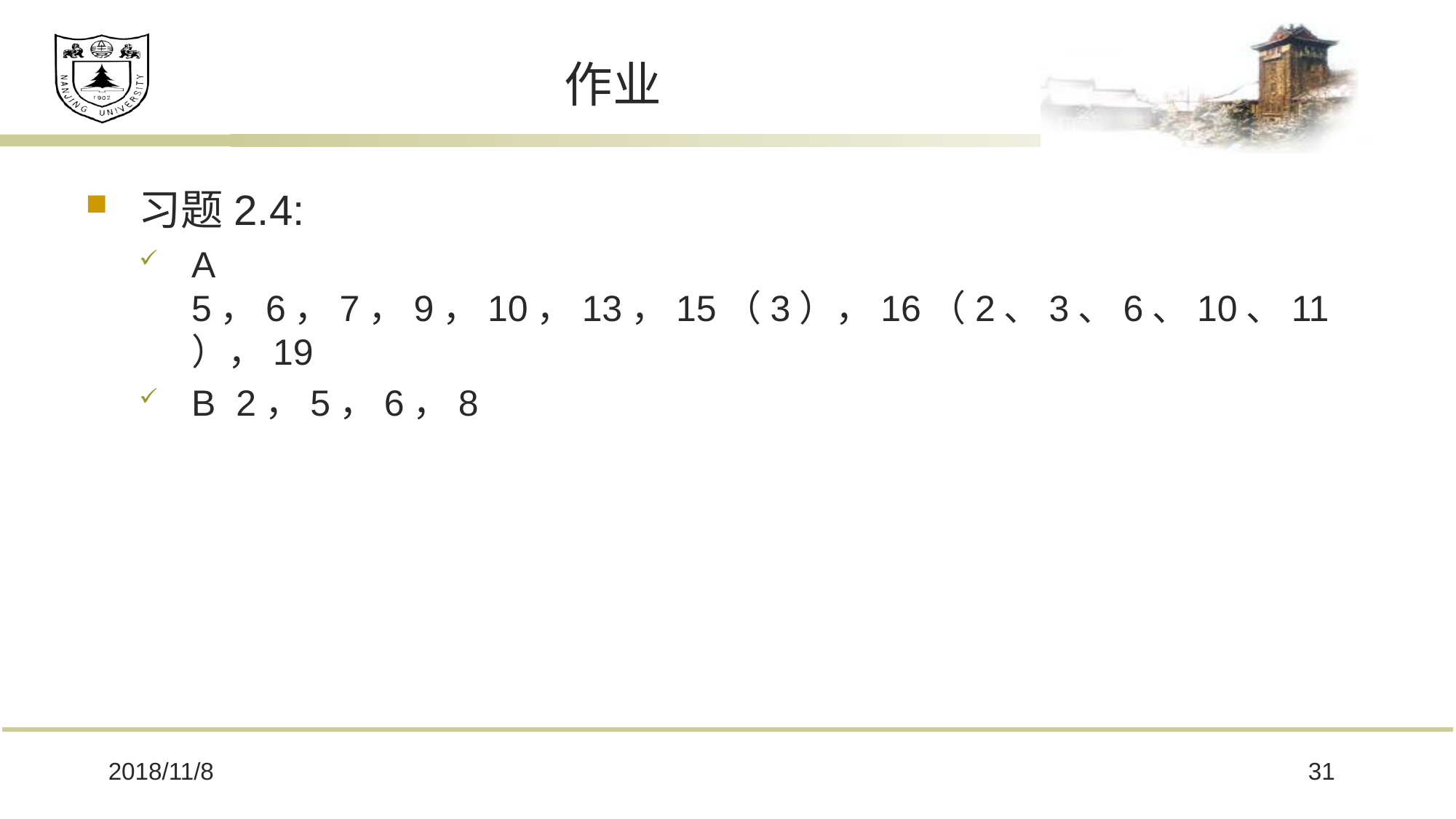

# 作业
习题2.4:
A  5，6，7，9，10，13，15（3），16（2、3、6、10、11），19
B  2，5，6，8

2018/11/8
31